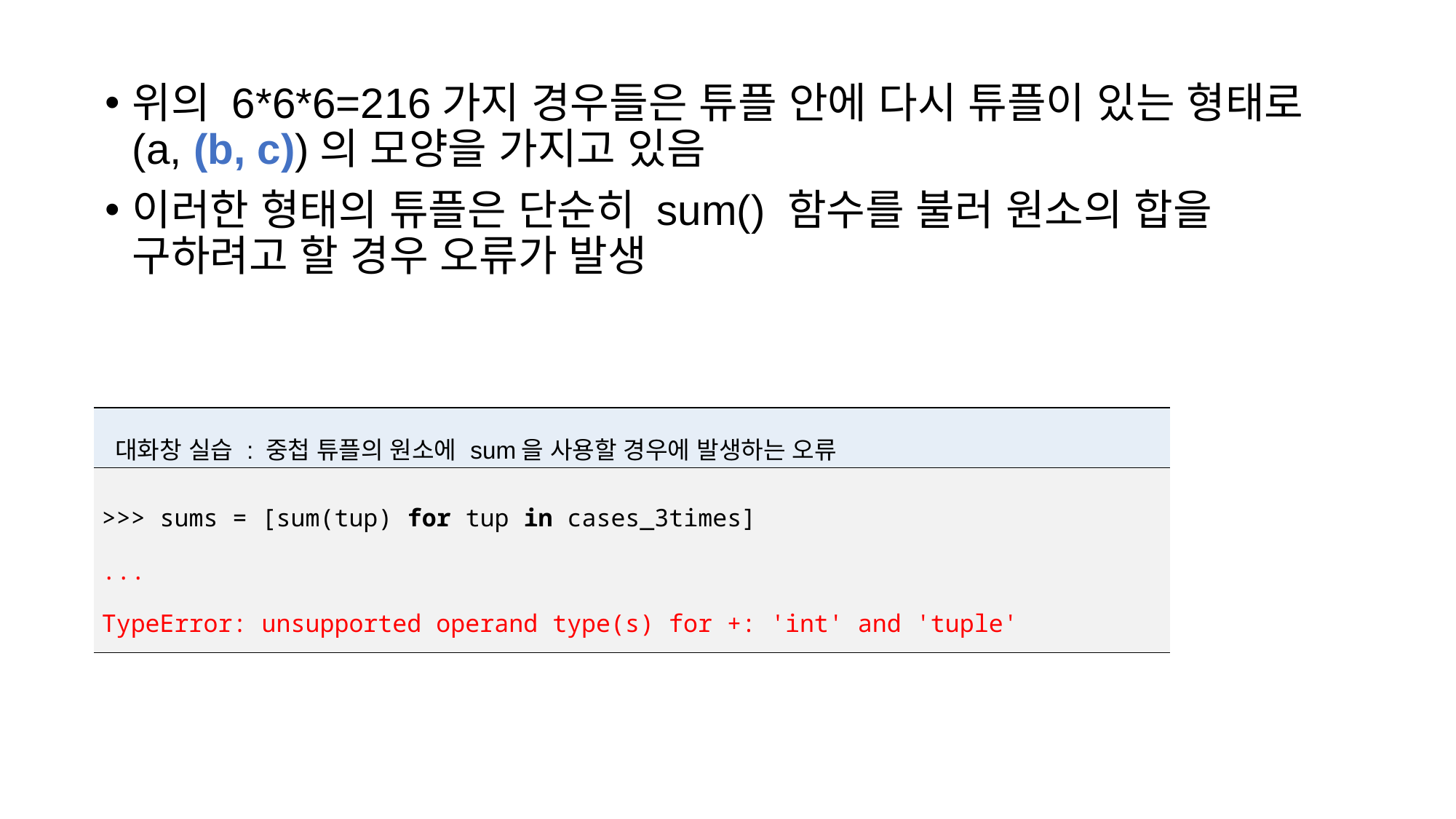

위의 6*6*6=216가지 경우들은 튜플 안에 다시 튜플이 있는 형태로 (a, (b, c))의 모양을 가지고 있음
이러한 형태의 튜플은 단순히 sum() 함수를 불러 원소의 합을 구하려고 할 경우 오류가 발생

| 대화창 실습 : 중첩 튜플의 원소에 sum을 사용할 경우에 발생하는 오류 |
| --- |
| >>> sums = [sum(tup) for tup in cases\_3times] ... TypeError: unsupported operand type(s) for +: 'int' and 'tuple' |